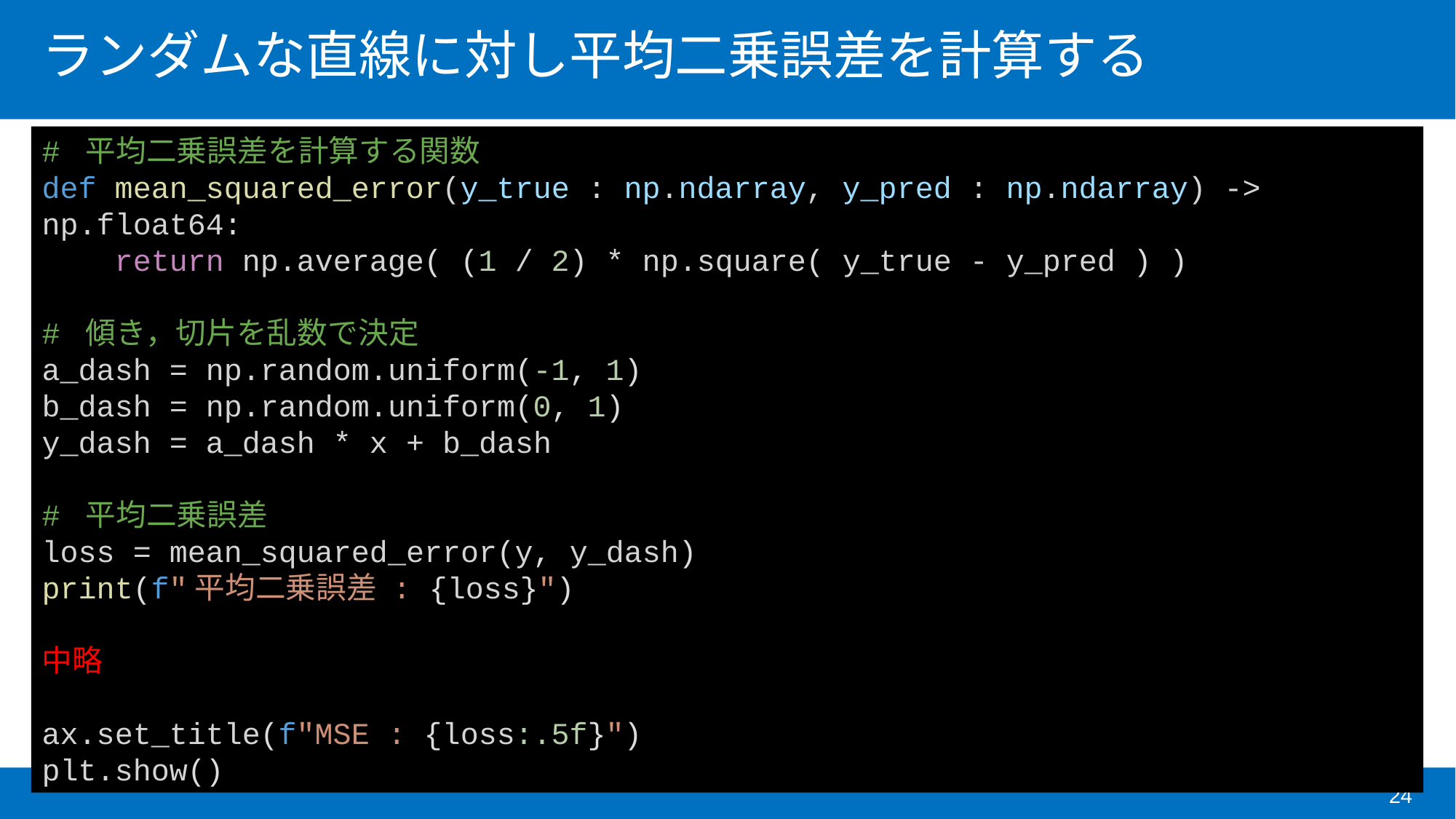

# ランダムな直線に対し平均二乗誤差を計算する

# 平均二乗誤差を計算する関数
def mean_squared_error(y_true : np.ndarray, y_pred : np.ndarray) -> np.float64:
    return np.average( (1 / 2) * np.square( y_true - y_pred ) )
# 傾き，切片を乱数で決定
a_dash = np.random.uniform(-1, 1)
b_dash = np.random.uniform(0, 1)
y_dash = a_dash * x + b_dash
# 平均二乗誤差
loss = mean_squared_error(y, y_dash)
print(f"平均二乗誤差 : {loss}")
中略

ax.set_title(f"MSE : {loss:.5f}")
plt.show()
24